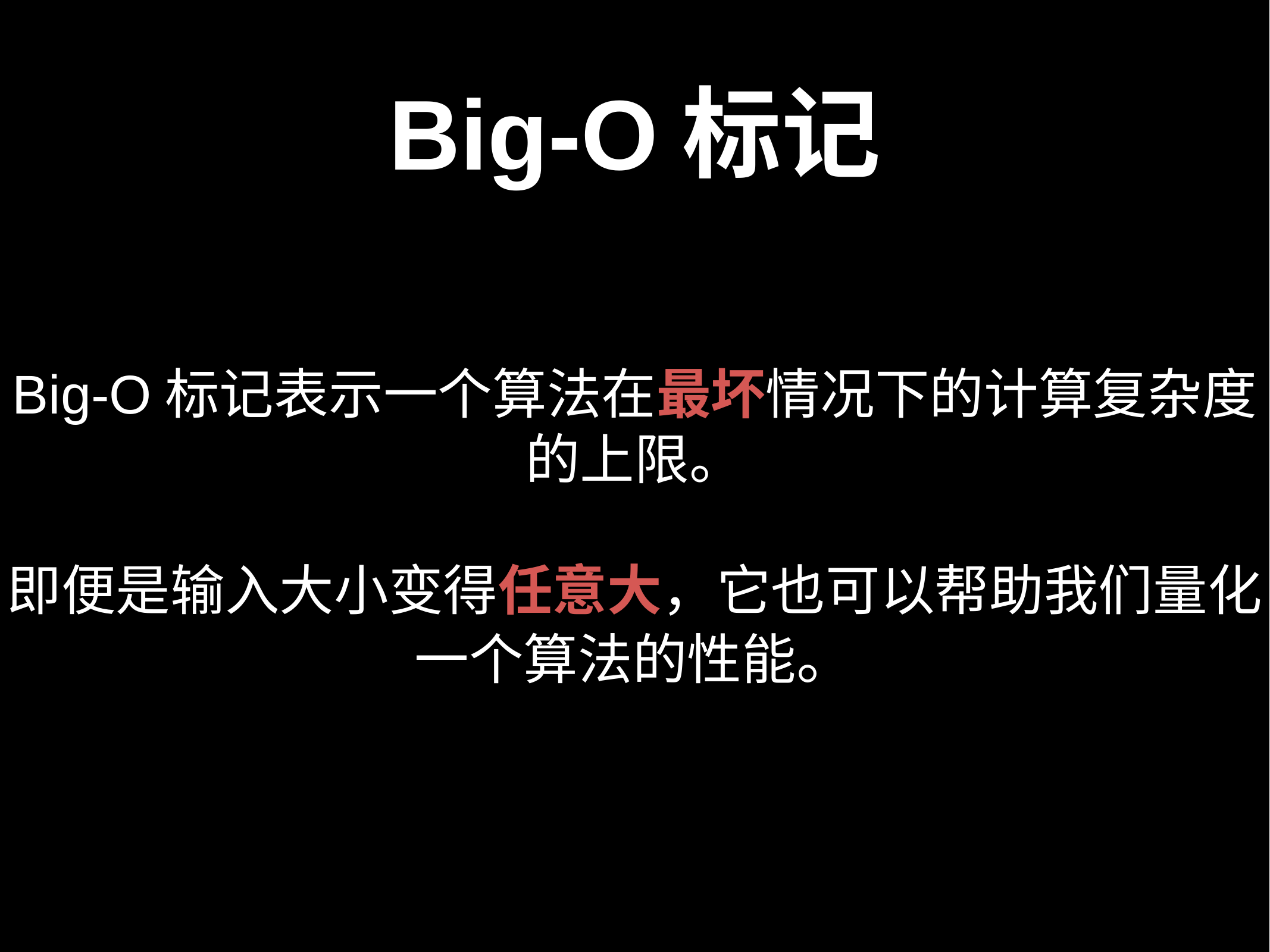

# Big-O标记
Big-O标记表示一个算法在最坏情况下的计算复杂度的上限。

即便是输入大小变得任意大，它也可以帮助我们量化一个算法的性能。